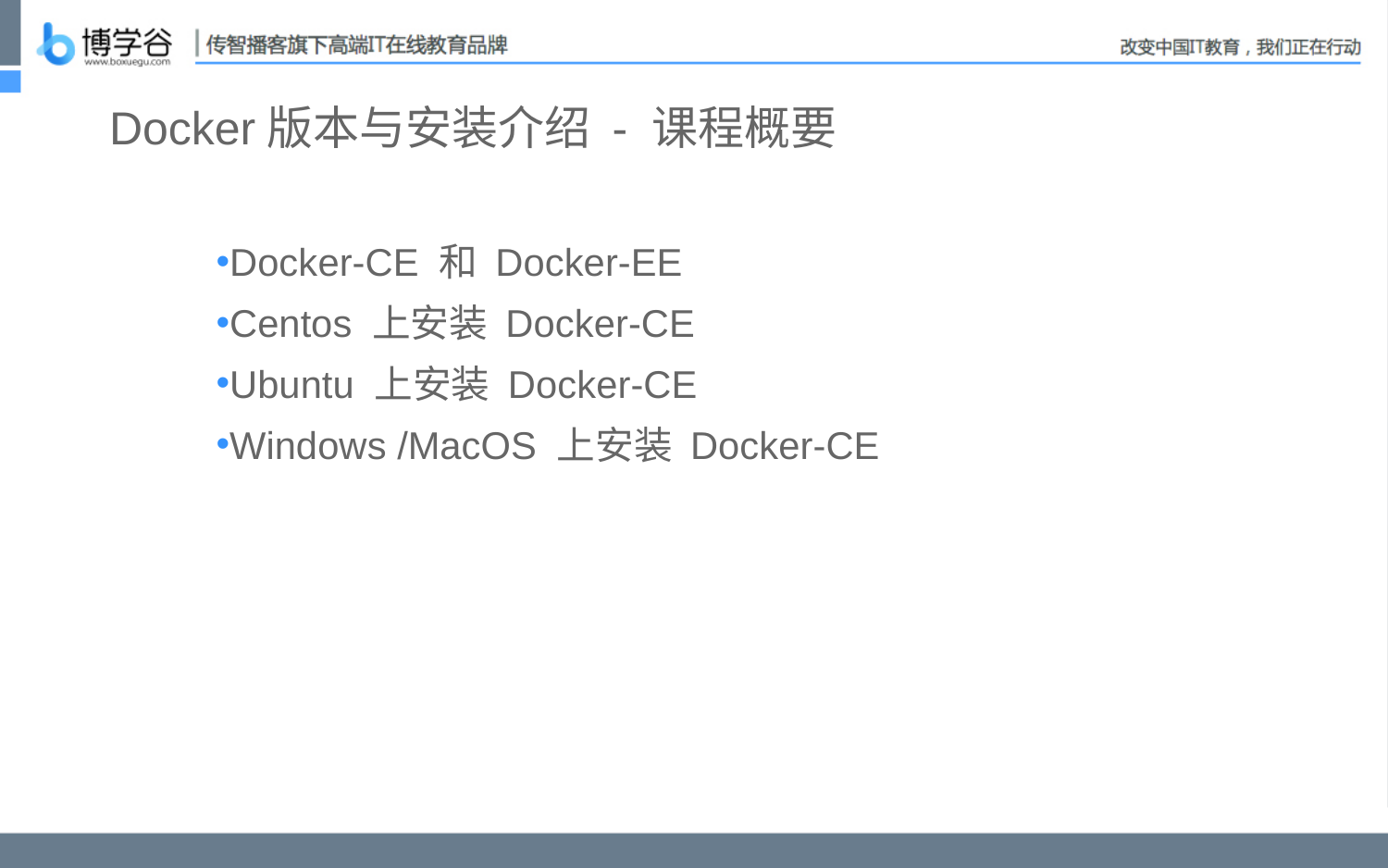

# Docker版本与安装介绍 - 课程概要
Docker-CE 和 Docker-EE
Centos 上安装 Docker-CE
Ubuntu 上安装 Docker-CE
Windows /MacOS 上安装 Docker-CE